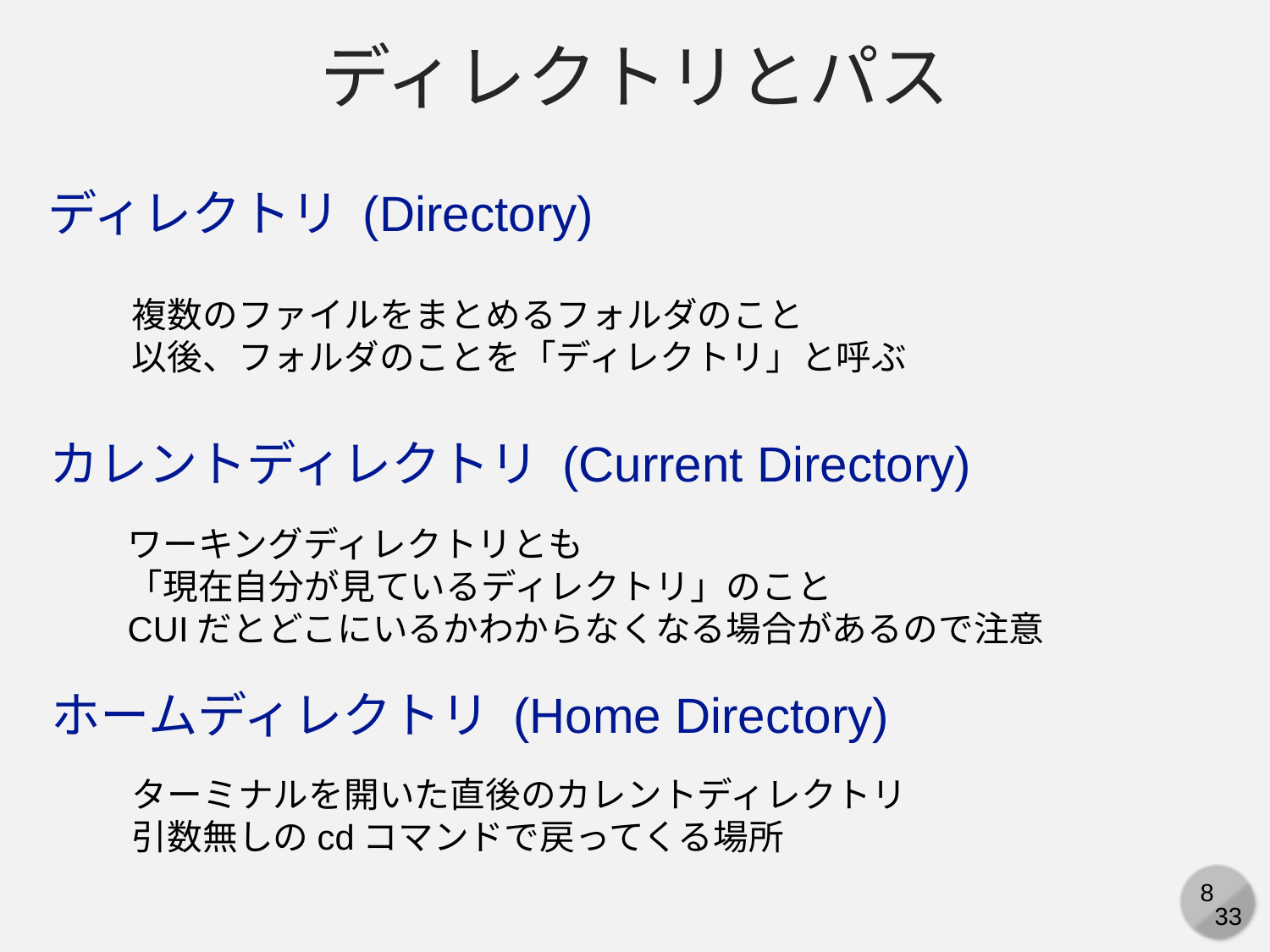

ディレクトリとパス
ディレクトリ (Directory)
複数のファイルをまとめるフォルダのこと
以後、フォルダのことを「ディレクトリ」と呼ぶ
カレントディレクトリ (Current Directory)
ワーキングディレクトリとも
「現在自分が見ているディレクトリ」のこと
CUIだとどこにいるかわからなくなる場合があるので注意
ホームディレクトリ (Home Directory)
ターミナルを開いた直後のカレントディレクトリ
引数無しのcdコマンドで戻ってくる場所